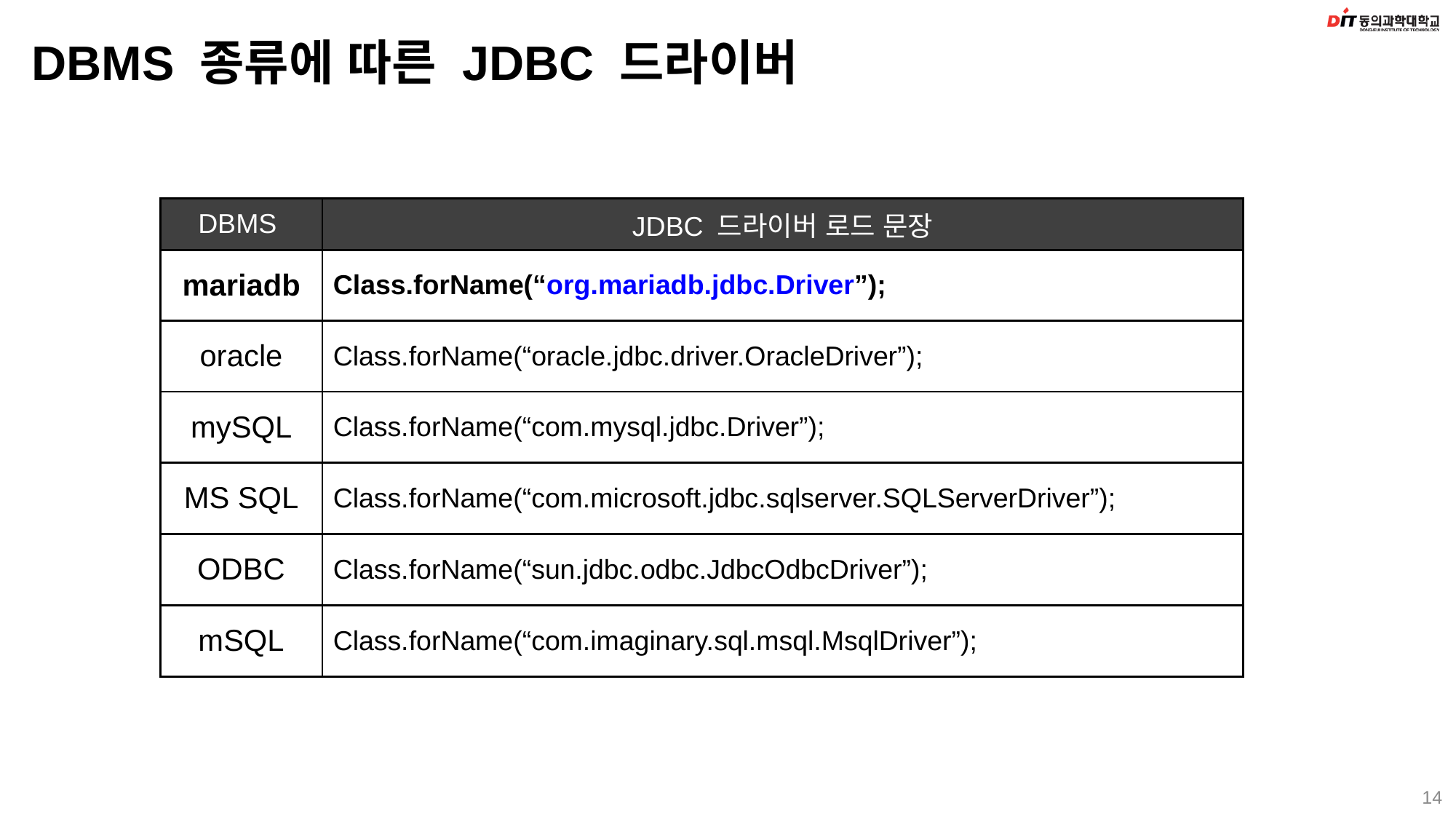

# DBMS 종류에 따른 JDBC 드라이버

| DBMS | JDBC 드라이버 로드 문장 |
| --- | --- |
| mariadb | Class.forName(“org.mariadb.jdbc.Driver”); |
| oracle | Class.forName(“oracle.jdbc.driver.OracleDriver”); |
| mySQL | Class.forName(“com.mysql.jdbc.Driver”); |
| MS SQL | Class.forName(“com.microsoft.jdbc.sqlserver.SQLServerDriver”); |
| ODBC | Class.forName(“sun.jdbc.odbc.JdbcOdbcDriver”); |
| mSQL | Class.forName(“com.imaginary.sql.msql.MsqlDriver”); |
14